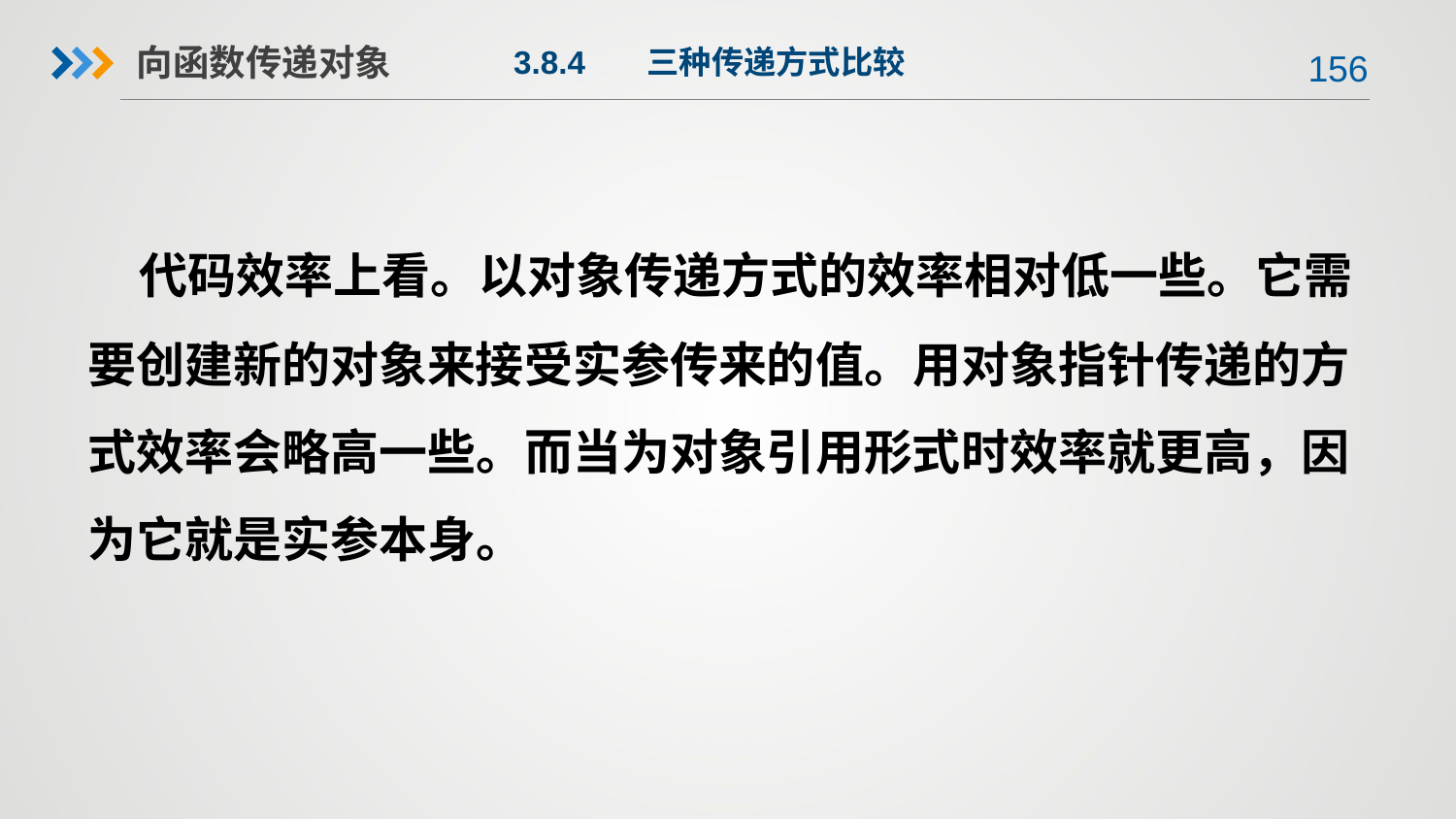

向函数传递对象
3.8.4      三种传递方式比较
   代码效率上看。以对象传递方式的效率相对低一些。它需要创建新的对象来接受实参传来的值。用对象指针传递的方式效率会略高一些。而当为对象引用形式时效率就更高，因为它就是实参本身。